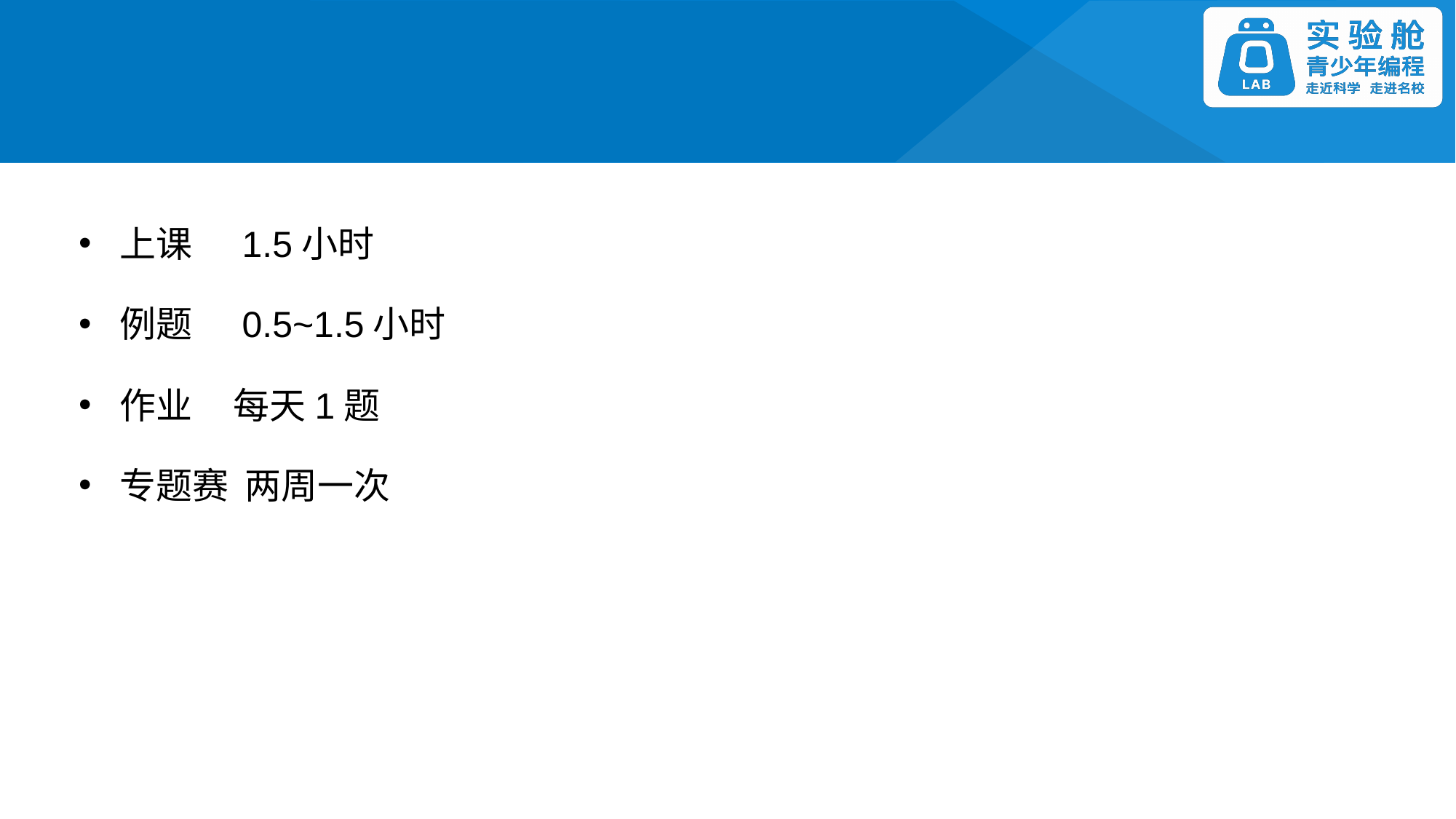

上课     1.5小时
例题     0.5~1.5小时
作业     每天1题
专题赛  两周一次